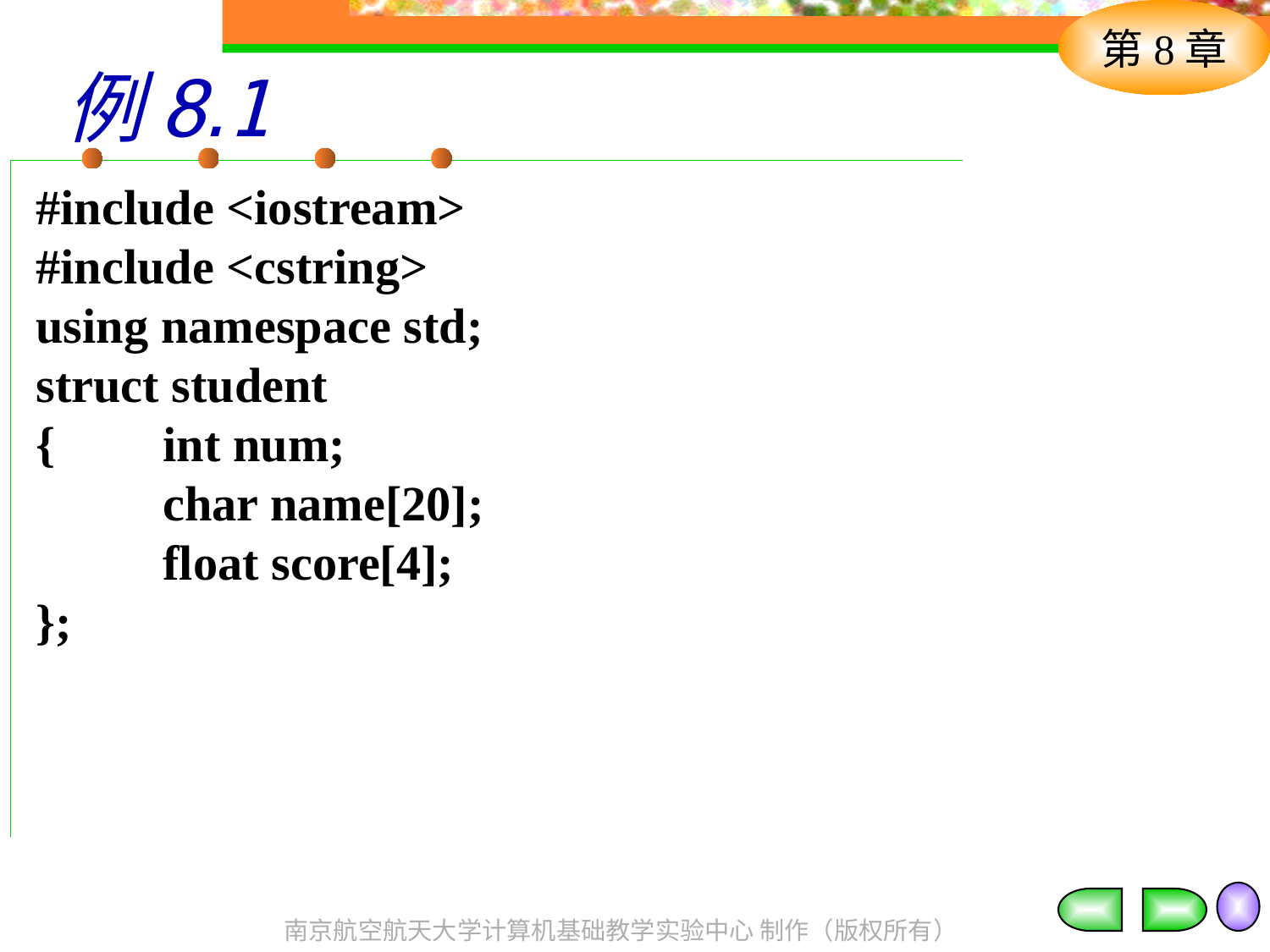

例8.1
#include <iostream>
#include <cstring>
using namespace std;
struct student
{	int num;
	char name[20];
	float score[4];
};